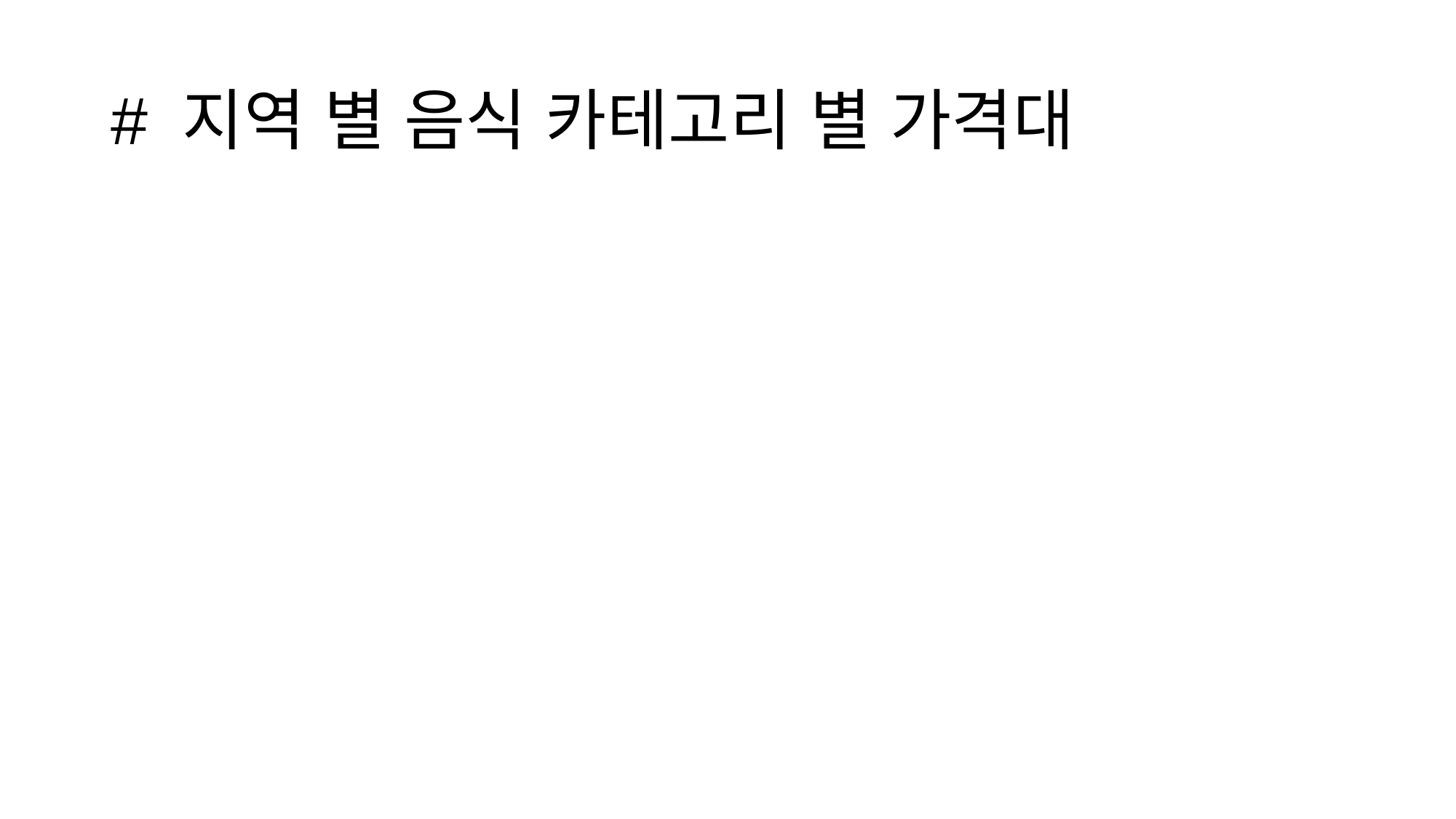

# # 지역 별 음식 카테고리 별 가격대